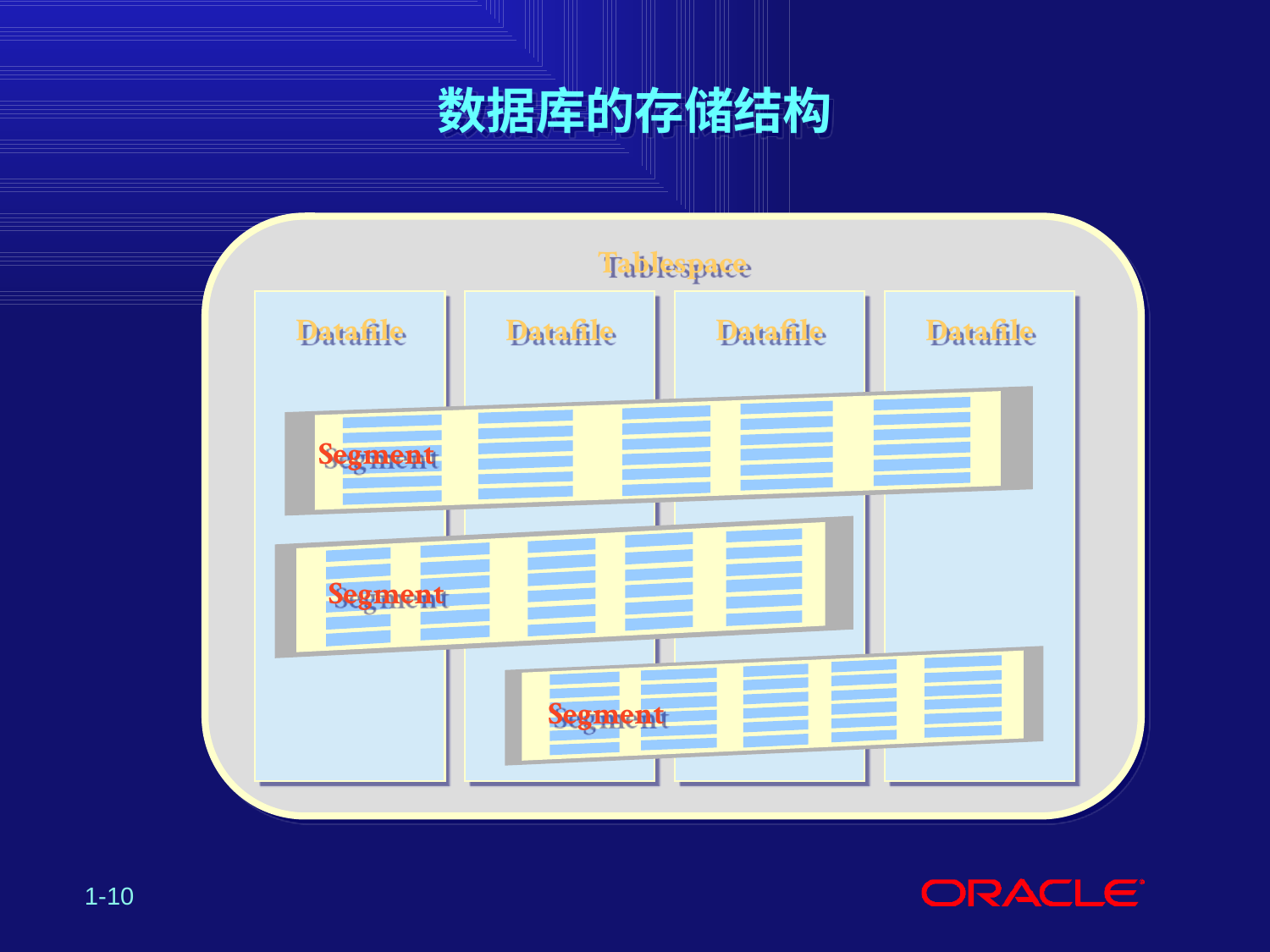

# 数据库的存储结构

Tablespace

Datafile

Datafile

Datafile

Datafile

Segment

Segment

Segment